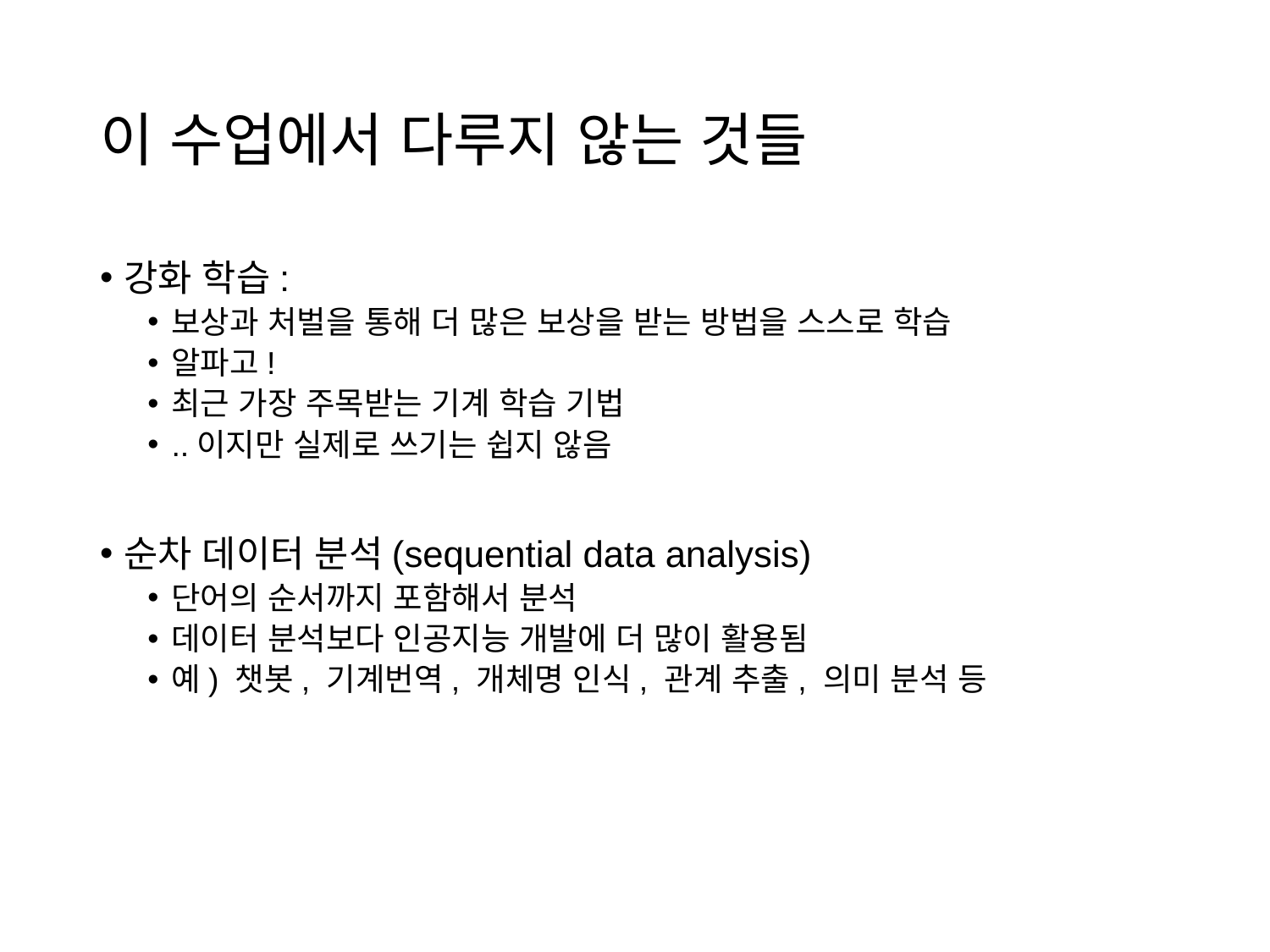

# 이 수업에서 다루지 않는 것들
강화 학습:
보상과 처벌을 통해 더 많은 보상을 받는 방법을 스스로 학습
알파고!
최근 가장 주목받는 기계 학습 기법
..이지만 실제로 쓰기는 쉽지 않음

순차 데이터 분석(sequential data analysis)
단어의 순서까지 포함해서 분석
데이터 분석보다 인공지능 개발에 더 많이 활용됨
예) 챗봇, 기계번역, 개체명 인식, 관계 추출, 의미 분석 등